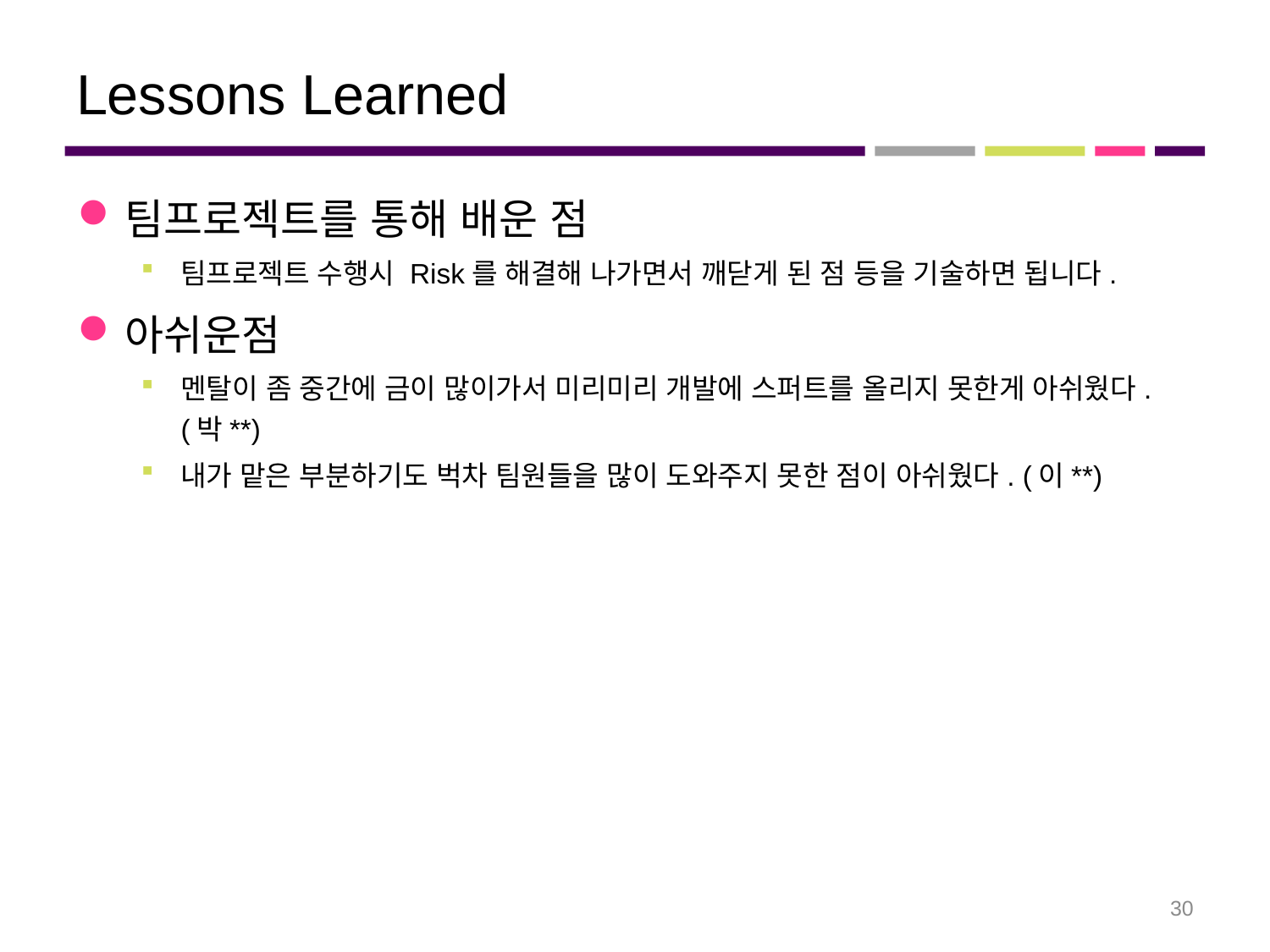

# Lessons Learned
팀프로젝트를 통해 배운 점
팀프로젝트 수행시 Risk를 해결해 나가면서 깨닫게 된 점 등을 기술하면 됩니다.
아쉬운점
멘탈이 좀 중간에 금이 많이가서 미리미리 개발에 스퍼트를 올리지 못한게 아쉬웠다. (박**)
내가 맡은 부분하기도 벅차 팀원들을 많이 도와주지 못한 점이 아쉬웠다. (이**)
30